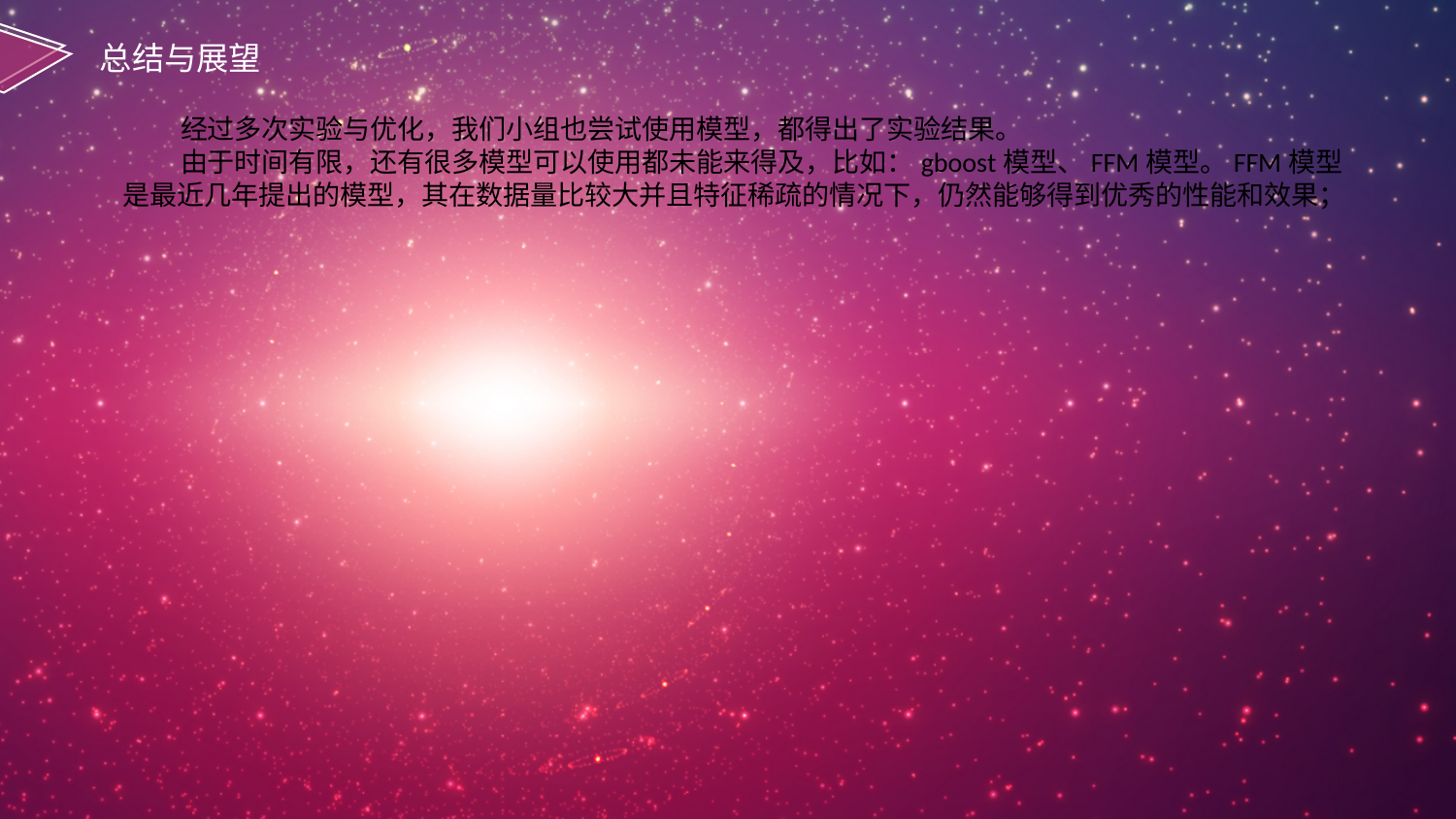

总结与展望
经过多次实验与优化，我们小组也尝试使用模型，都得出了实验结果。
由于时间有限，还有很多模型可以使用都未能来得及，比如：gboost模型、FFM模型。FFM模型是最近几年提出的模型，其在数据量比较大并且特征稀疏的情况下，仍然能够得到优秀的性能和效果；